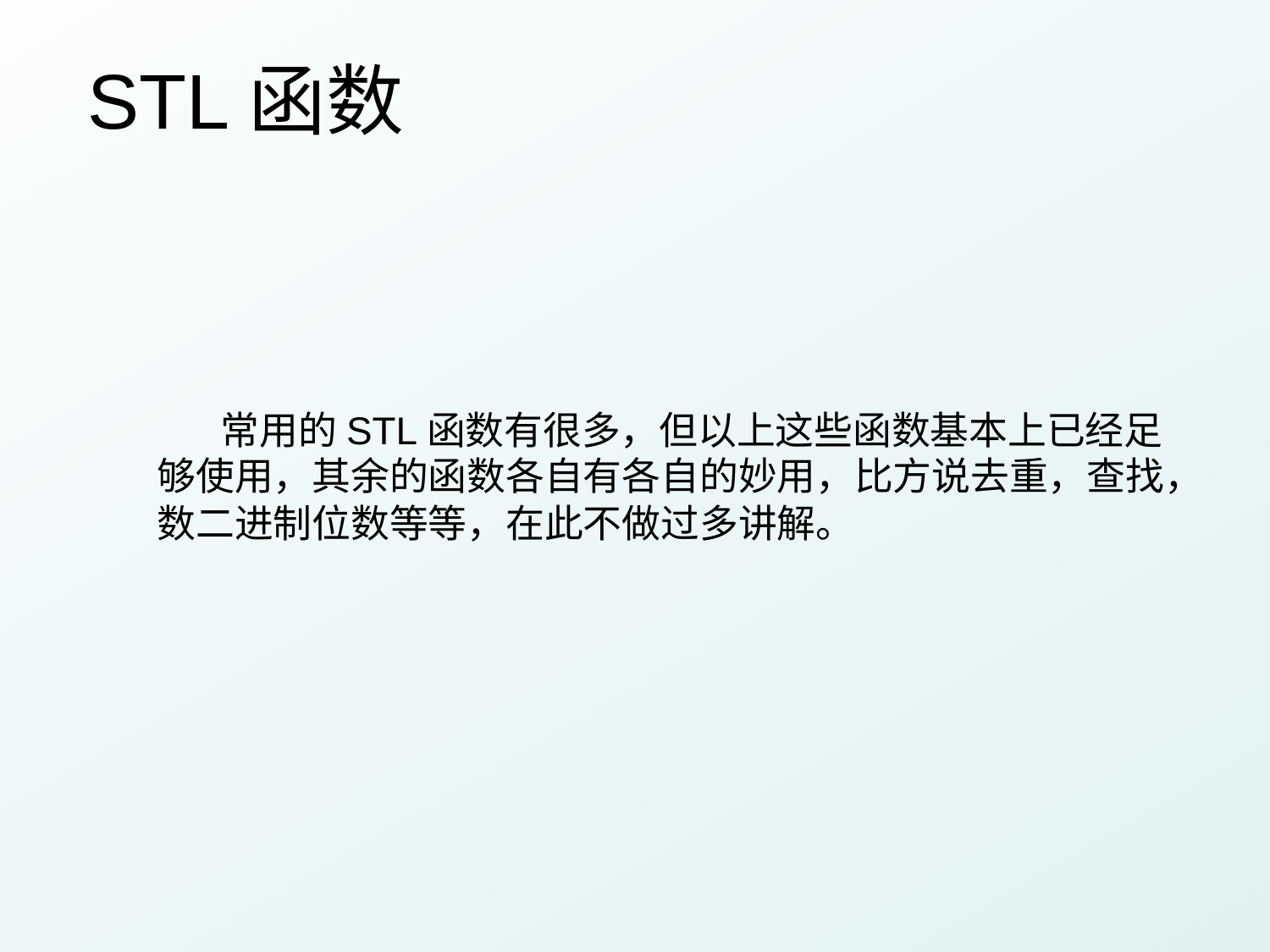

# STL函数
常用的STL函数有很多，但以上这些函数基本上已经足够使用，其余的函数各自有各自的妙用，比方说去重，查找，数二进制位数等等，在此不做过多讲解。